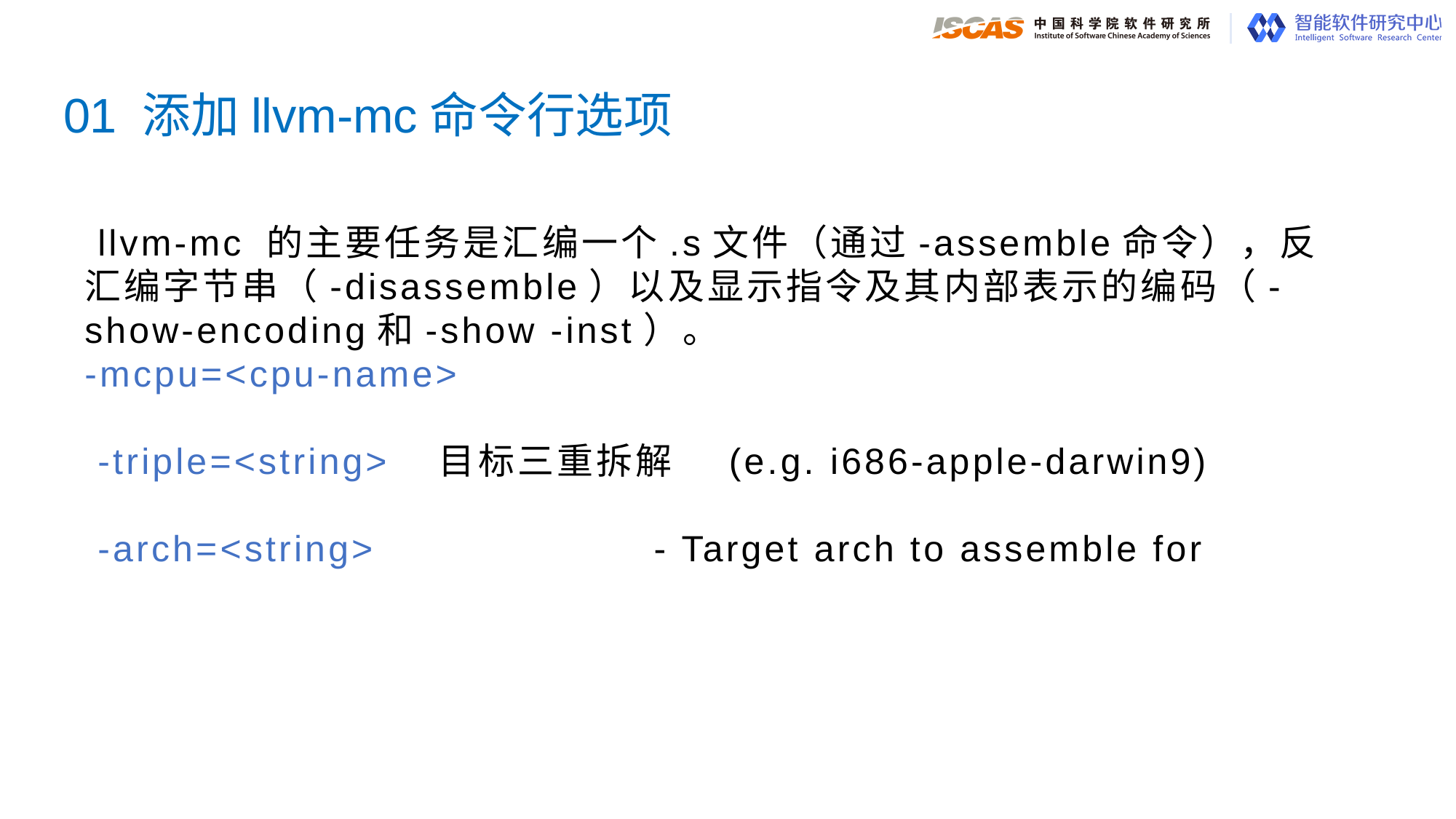

01 添加llvm-mc命令行选项
 llvm-mc 的主要任务是汇编一个.s文件（通过-assemble命令），反汇编字节串（-disassemble）以及显示指令及其内部表示的编码（-show-encoding和-show -inst）。
-mcpu=<cpu-name>

 -triple=<string>   目标三重拆解    (e.g. i686-apple-darwin9)

 -arch=<string>                     - Target arch to assemble for